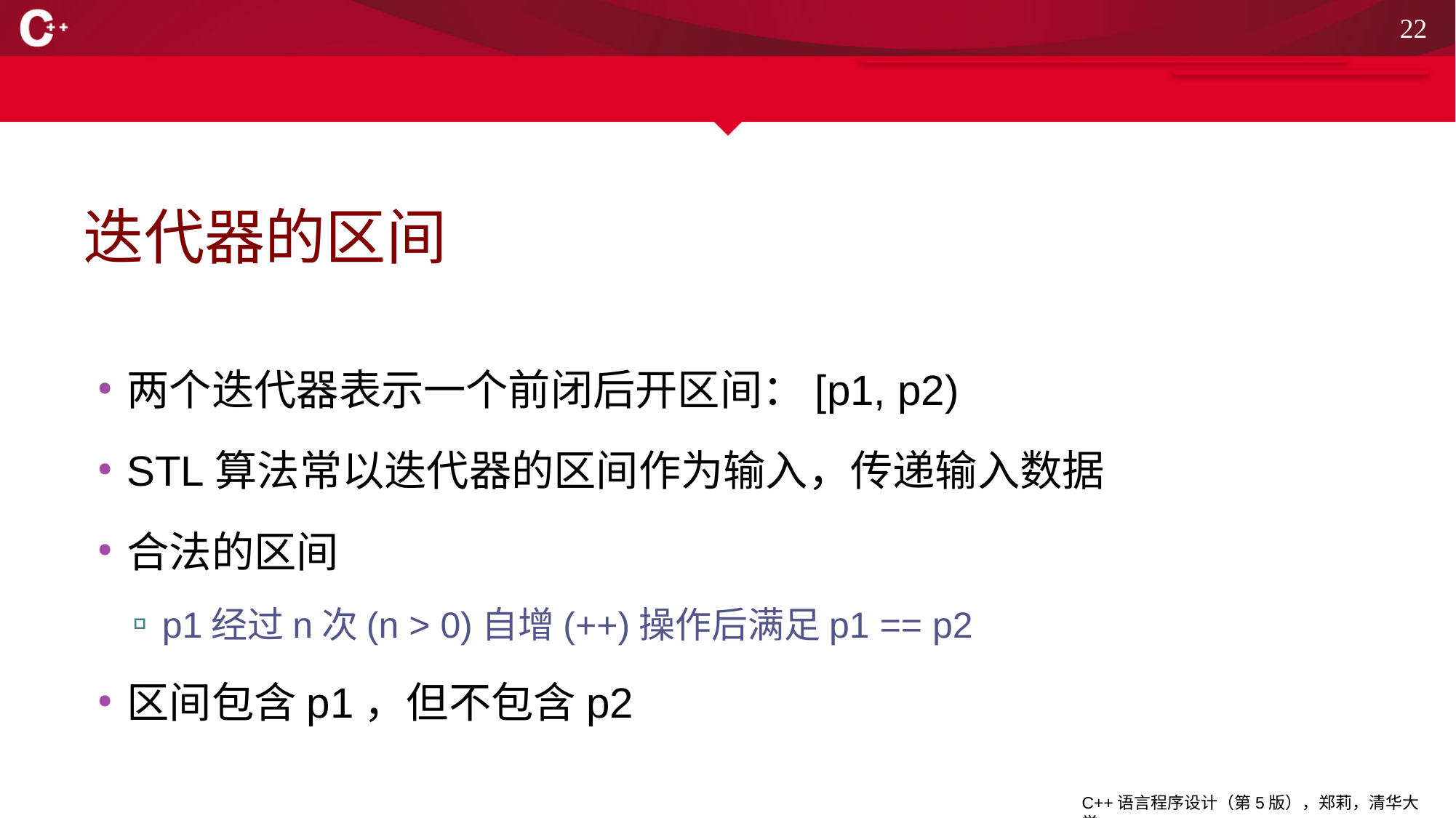

22
# 迭代器的区间
两个迭代器表示一个前闭后开区间：[p1, p2)
STL算法常以迭代器的区间作为输入，传递输入数据
合法的区间
p1经过n次(n > 0)自增(++)操作后满足p1 == p2
区间包含p1，但不包含p2